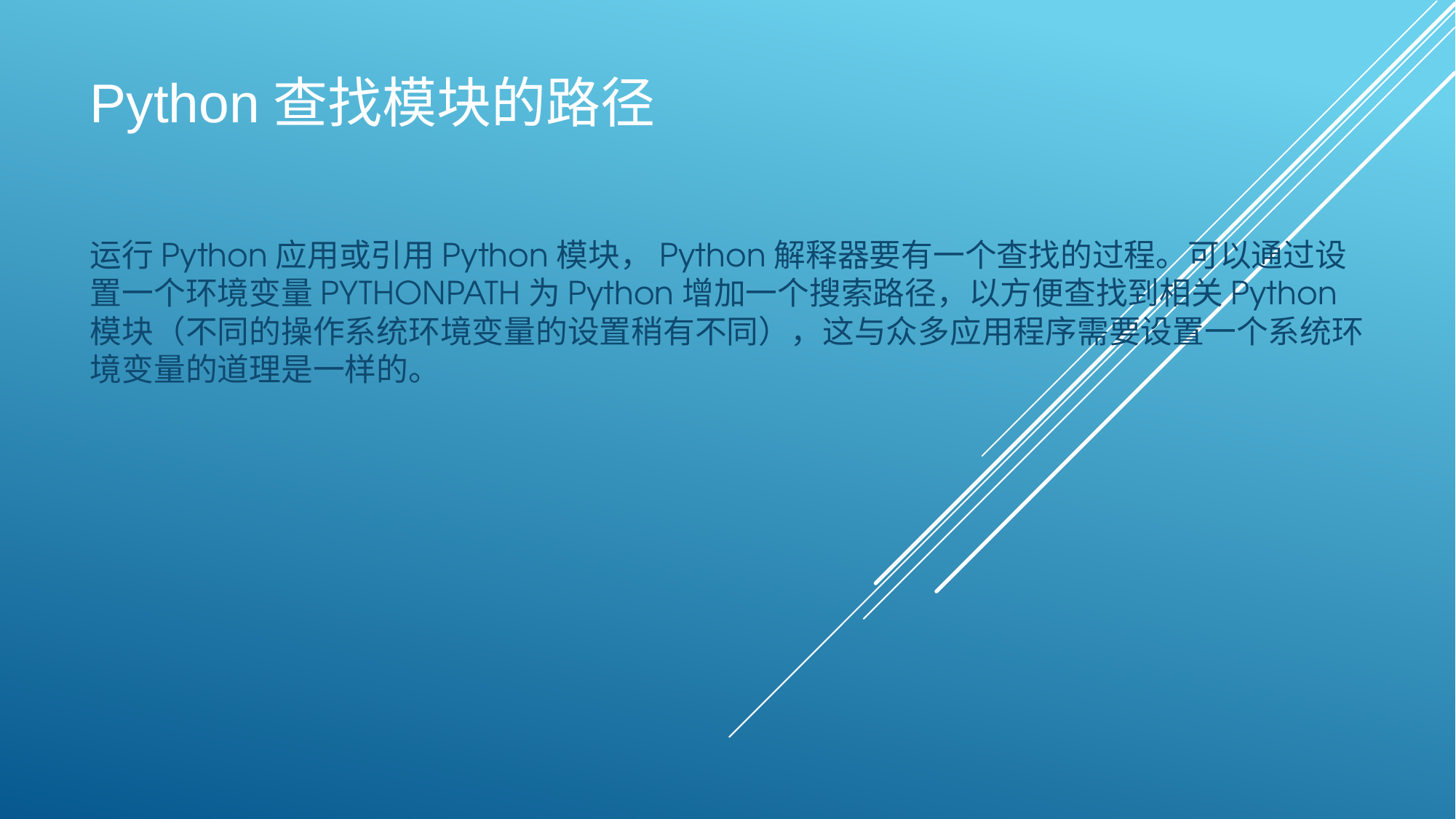

Python查找模块的路径

运行Python应用或引用Python模块，Python解释器要有一个查找的过程。可以通过设置一个环境变量PYTHONPATH为Python增加一个搜索路径，以方便查找到相关Python模块（不同的操作系统环境变量的设置稍有不同），这与众多应用程序需要设置一个系统环境变量的道理是一样的。